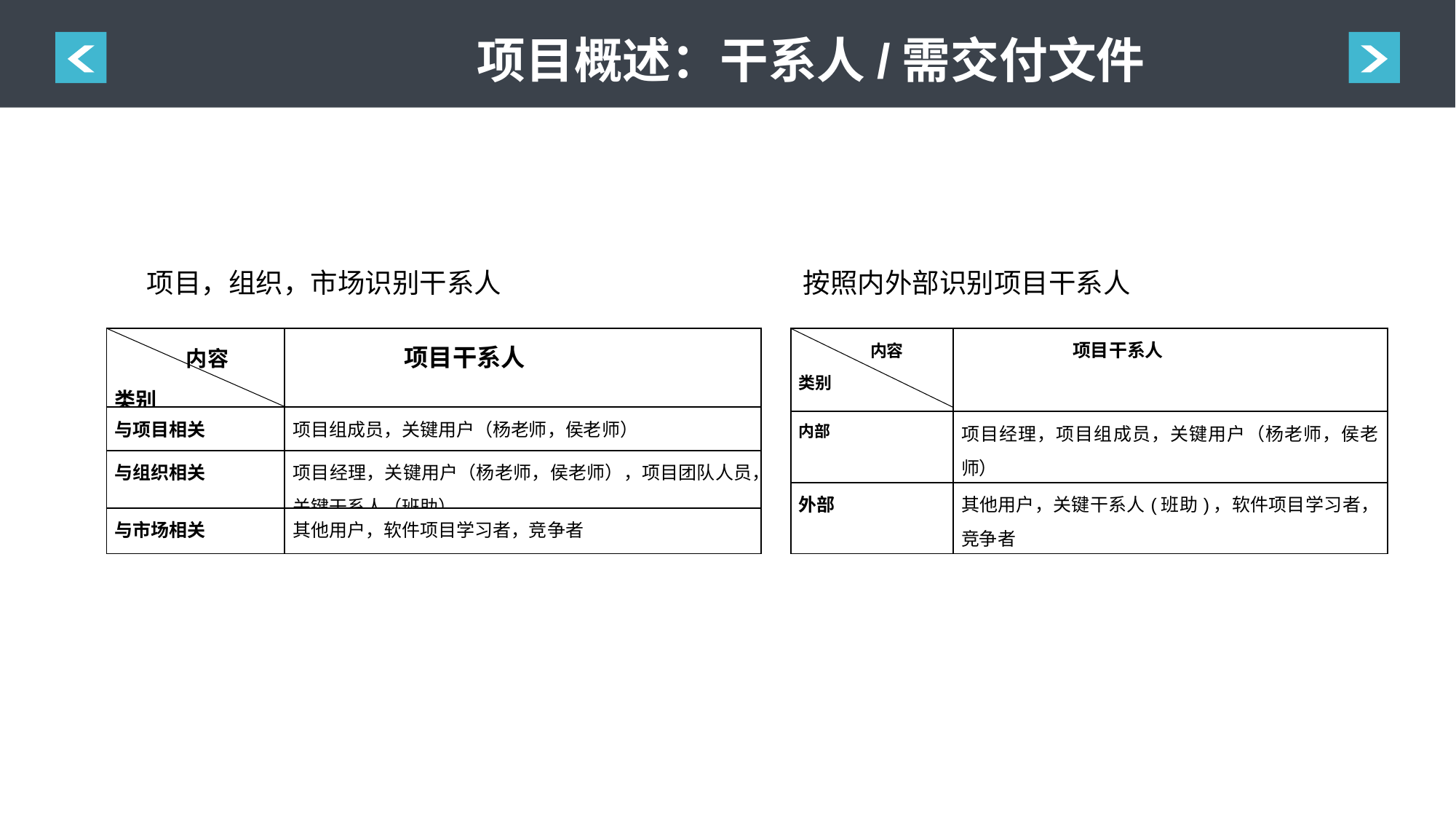

项目概述：干系人/需交付文件

按照内外部识别项目干系人
项目，组织，市场识别干系人
| 内容 类别 | 项目干系人 |
| --- | --- |
| 与项目相关 | 项目组成员，关键用户（杨老师，侯老师） |
| 与组织相关 | 项目经理，关键用户（杨老师，侯老师），项目团队人员，关键干系人（班助） |
| 与市场相关 | 其他用户，软件项目学习者，竞争者 |
| 内容 类别 | 项目干系人 |
| --- | --- |
| 内部 | 项目经理，项目组成员，关键用户（杨老师，侯老师） |
| 外部 | 其他用户，关键干系人(班助)，软件项目学习者，竞争者 |